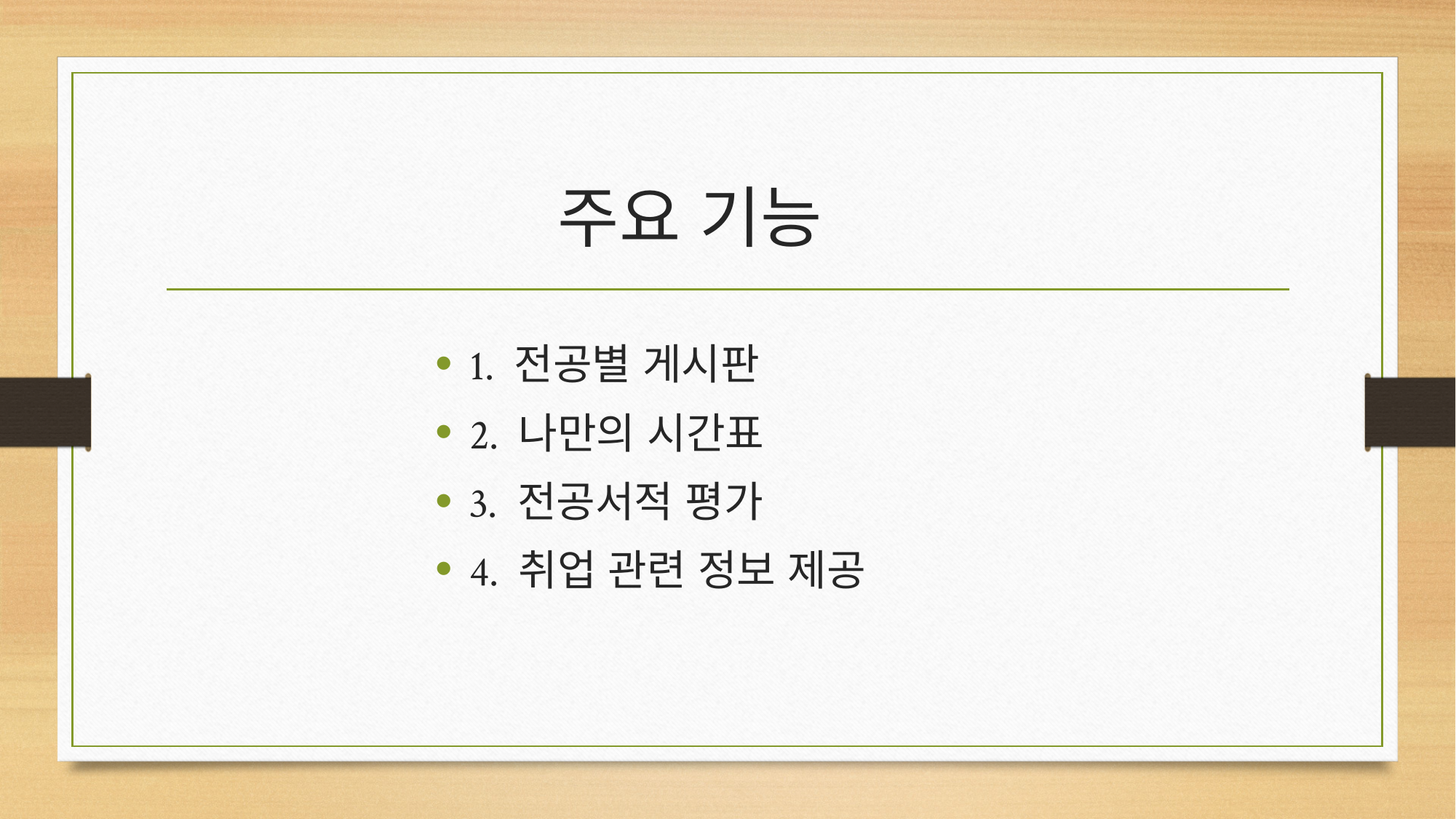

# 주요 기능
1. 전공별 게시판
2. 나만의 시간표
3. 전공서적 평가
4. 취업 관련 정보 제공